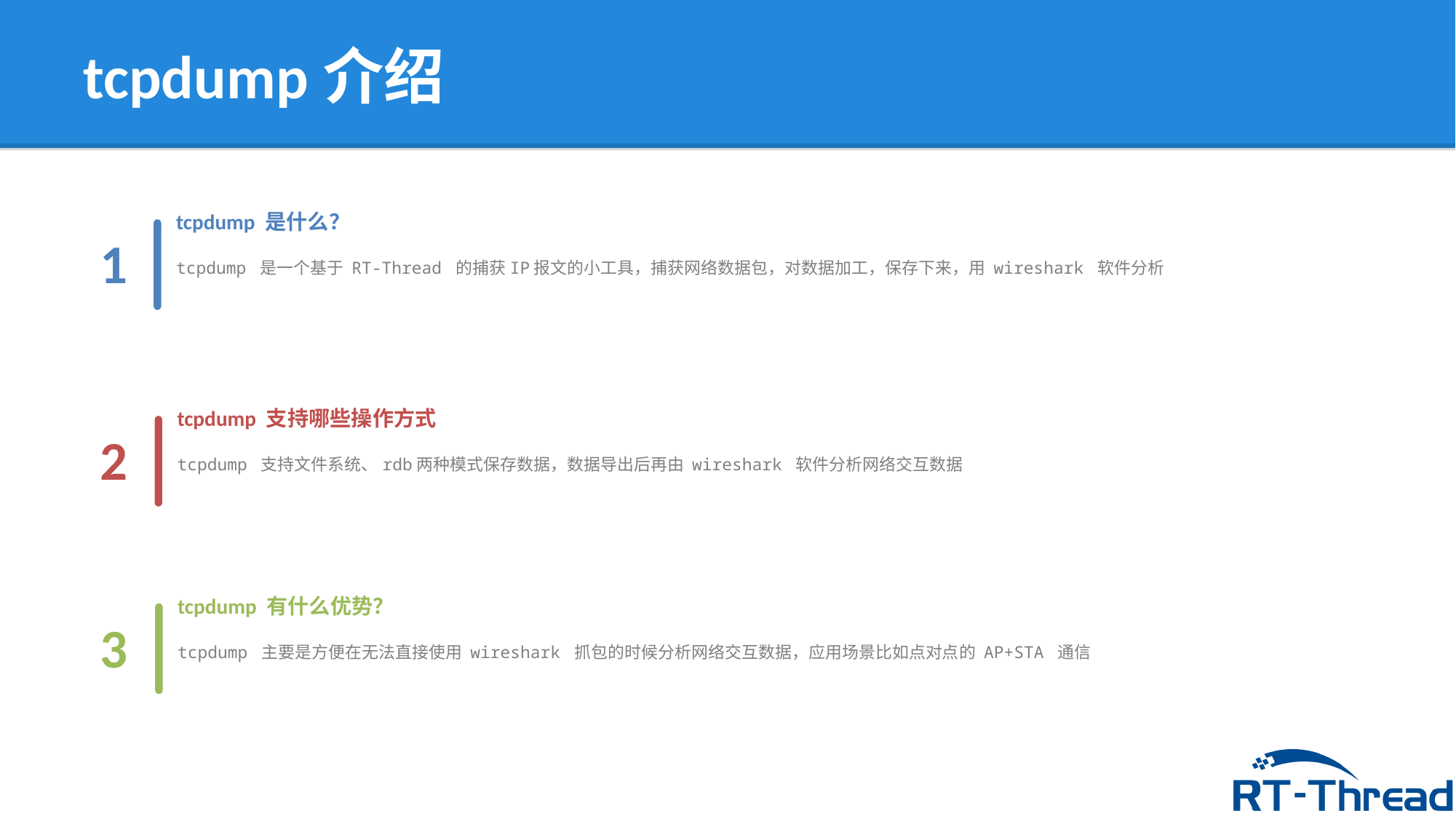

# tcpdump介绍
tcpdump 是什么？
1

tcpdump 是一个基于 RT-Thread 的捕获IP报文的小工具，捕获网络数据包，对数据加工，保存下来，用 wireshark 软件分析
tcpdump 支持哪些操作方式
2

tcpdump 支持文件系统、rdb两种模式保存数据，数据导出后再由 wireshark 软件分析网络交互数据
tcpdump 有什么优势？
3

tcpdump 主要是方便在无法直接使用 wireshark 抓包的时候分析网络交互数据，应用场景比如点对点的 AP+STA 通信